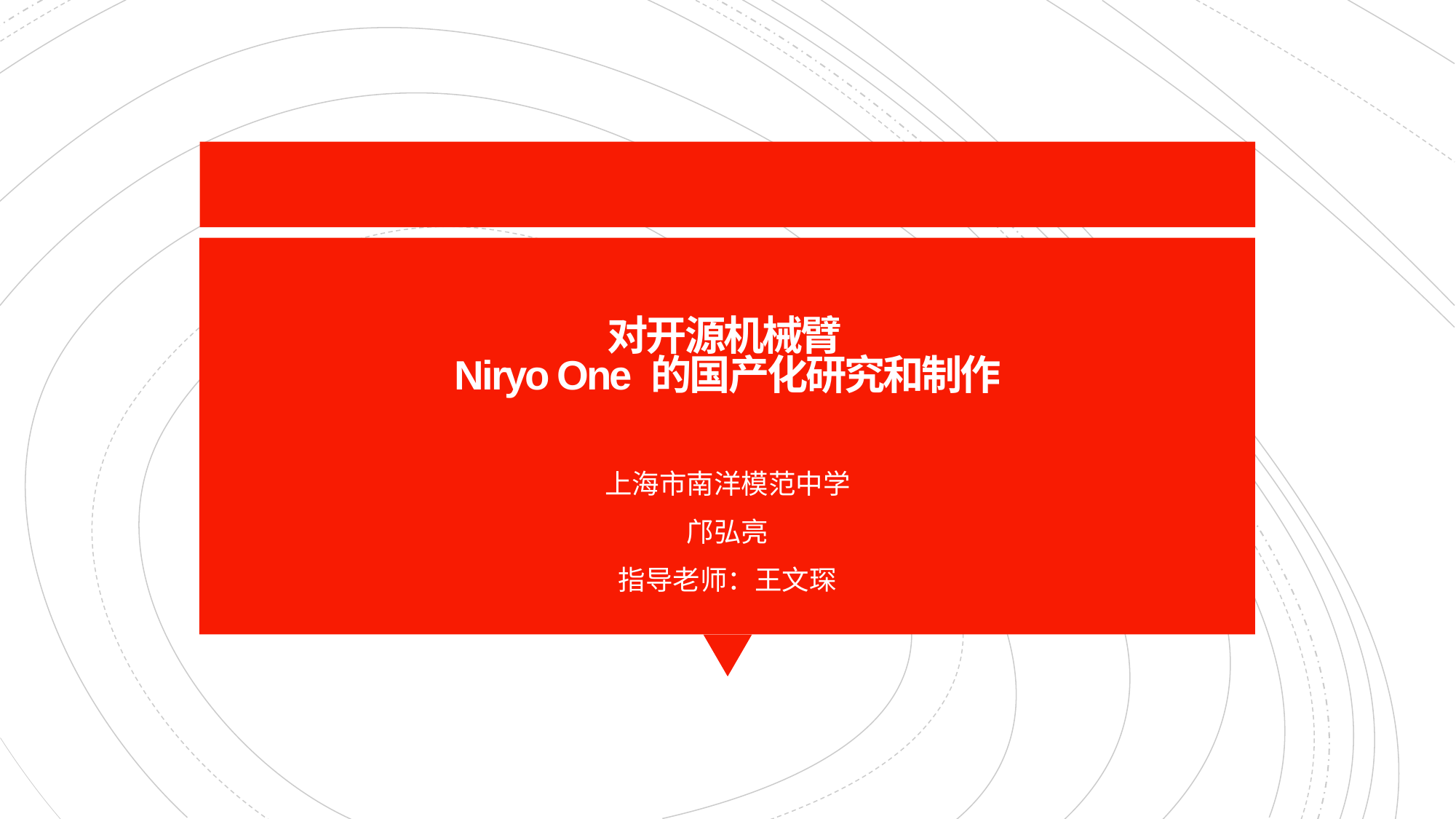

# 对开源机械臂 Niryo One 的国产化研究和制作
上海市南洋模范中学
邝弘亮
指导老师：王文琛